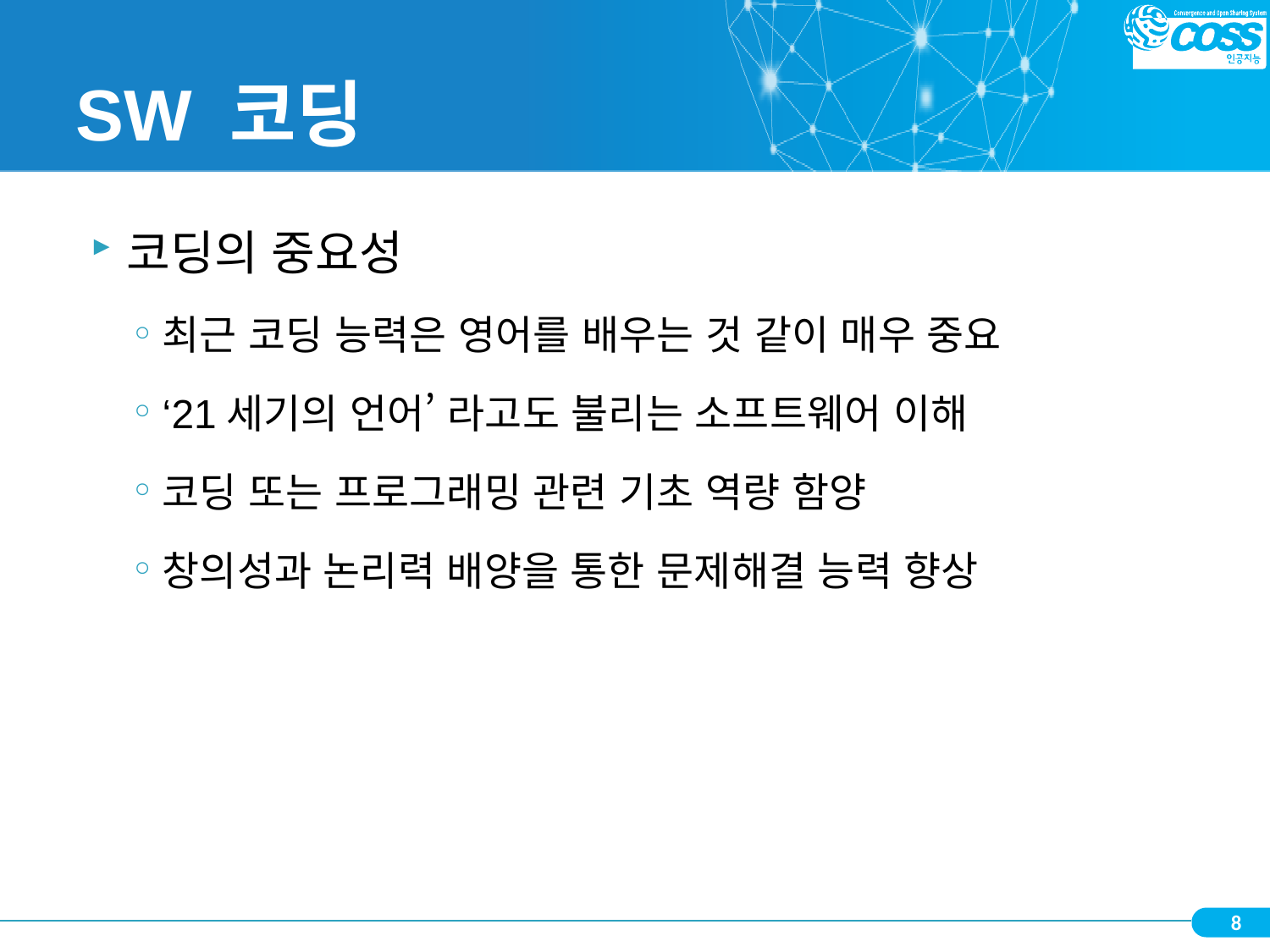

# SW 코딩
코딩의 중요성
최근 코딩 능력은 영어를 배우는 것 같이 매우 중요
‘21세기의 언어’ 라고도 불리는 소프트웨어 이해
코딩 또는 프로그래밍 관련 기초 역량 함양
창의성과 논리력 배양을 통한 문제해결 능력 향상